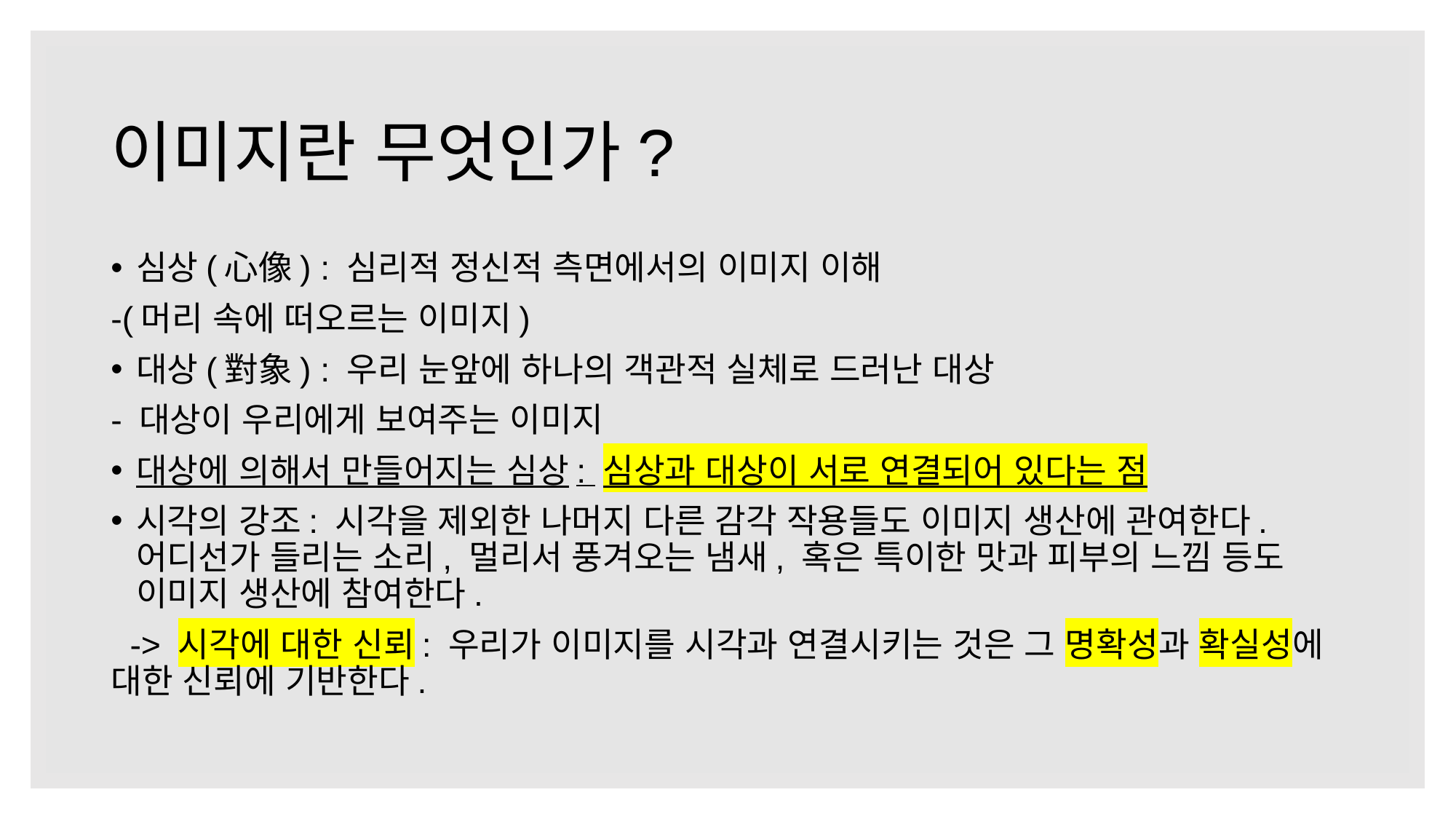

# 이미지란 무엇인가?
심상(心像) : 심리적 정신적 측면에서의 이미지 이해
-(머리 속에 떠오르는 이미지)
대상(對象) : 우리 눈앞에 하나의 객관적 실체로 드러난 대상
- 대상이 우리에게 보여주는 이미지
대상에 의해서 만들어지는 심상: 심상과 대상이 서로 연결되어 있다는 점
시각의 강조: 시각을 제외한 나머지 다른 감각 작용들도 이미지 생산에 관여한다. 어디선가 들리는 소리, 멀리서 풍겨오는 냄새, 혹은 특이한 맛과 피부의 느낌 등도 이미지 생산에 참여한다.
  -> 시각에 대한 신뢰: 우리가 이미지를 시각과 연결시키는 것은 그 명확성과 확실성에 대한 신뢰에 기반한다.